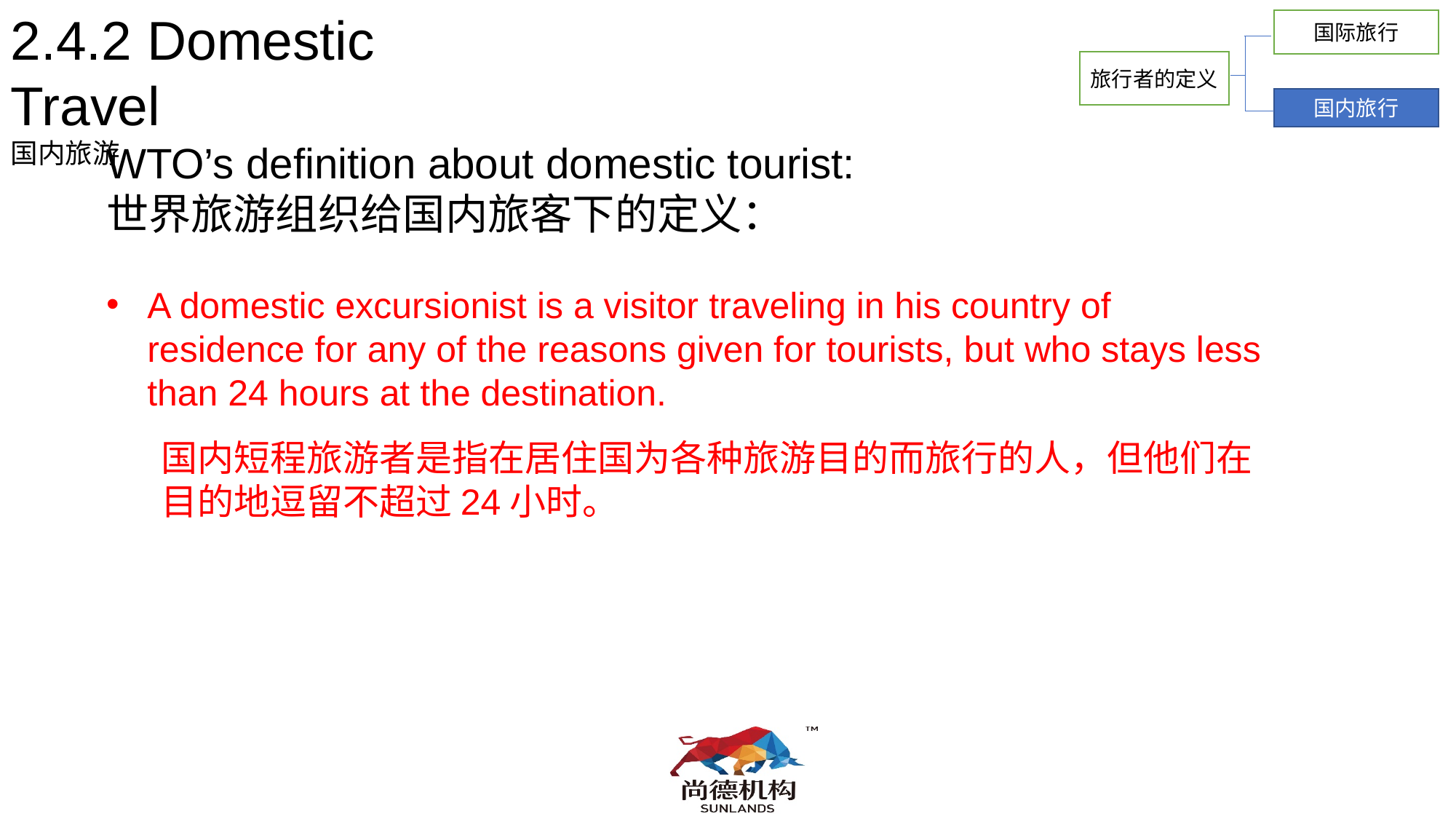

2.4.2 Domestic Travel
国内旅游
国际旅行
旅行者的定义
国内旅行
WTO’s definition about domestic tourist:
世界旅游组织给国内旅客下的定义：

A domestic excursionist is a visitor traveling in his country of residence for any of the reasons given for tourists, but who stays less than 24 hours at the destination.

国内短程旅游者是指在居住国为各种旅游目的而旅行的人，但他们在目的地逗留不超过24小时。